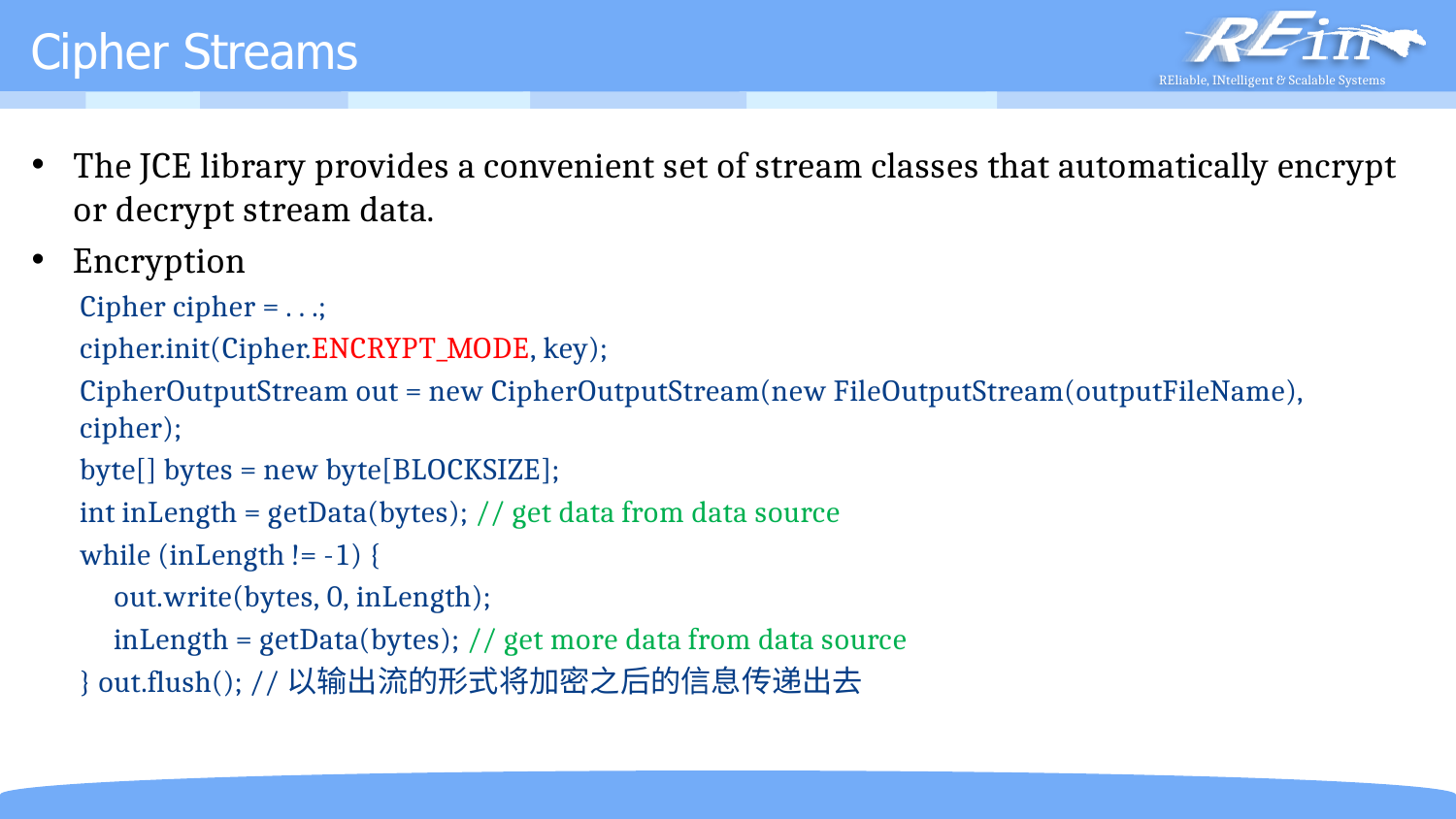

# Cipher Streams
The JCE library provides a convenient set of stream classes that automatically encrypt or decrypt stream data.
Encryption
Cipher cipher = . . .;
cipher.init(Cipher.ENCRYPT_MODE, key);
CipherOutputStream out = new CipherOutputStream(new FileOutputStream(outputFileName), cipher);
byte[] bytes = new byte[BLOCKSIZE];
int inLength = getData(bytes); // get data from data source
while (inLength != -1) {
     out.write(bytes, 0, inLength);
     inLength = getData(bytes); // get more data from data source
} out.flush(); //以输出流的形式将加密之后的信息传递出去
40